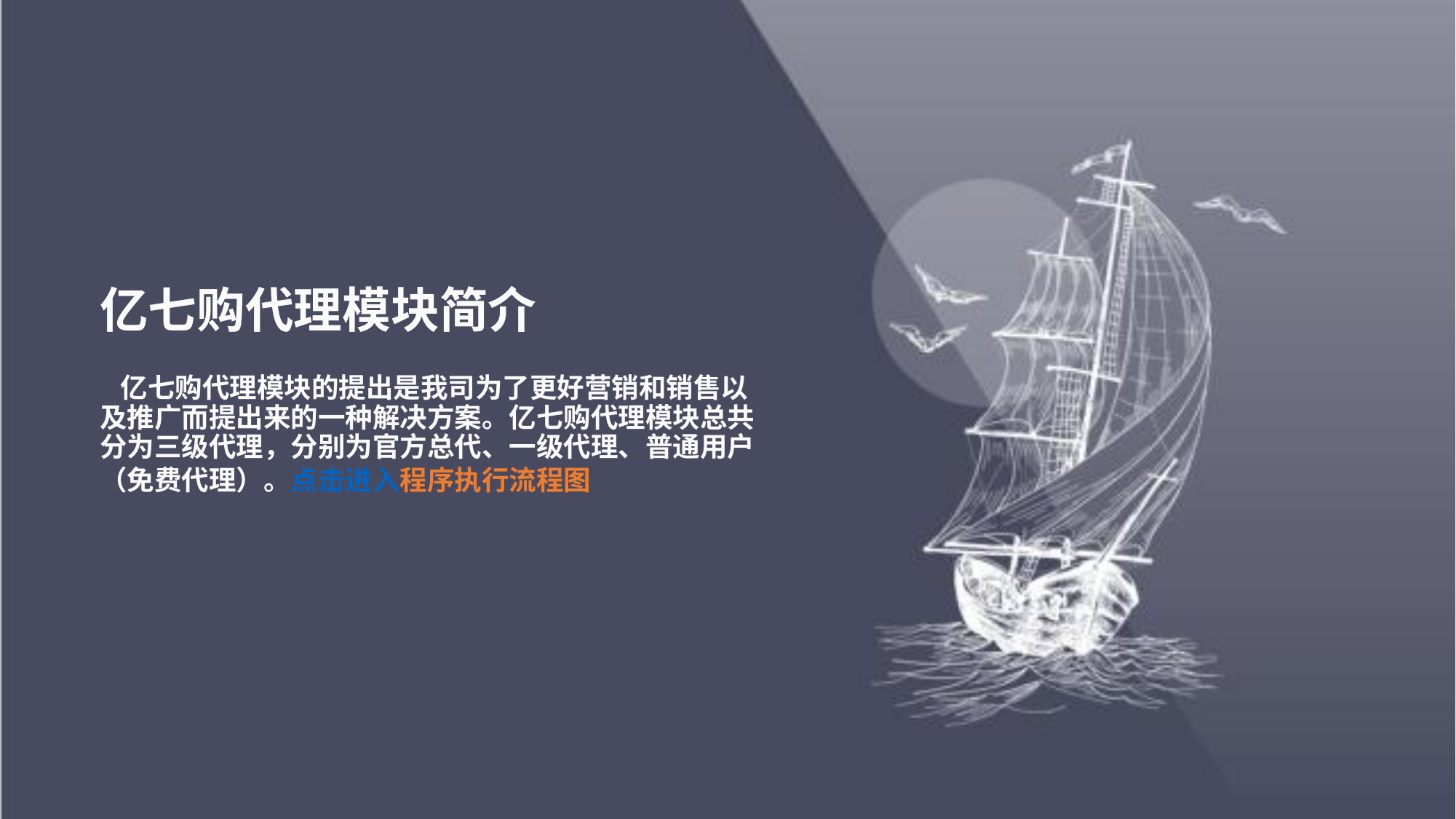

# 亿七购代理模块简介 亿七购代理模块的提出是我司为了更好营销和销售以及推广而提出来的一种解决方案。亿七购代理模块总共分为三级代理，分别为官方总代、一级代理、普通用户（免费代理）。点击进入程序执行流程图